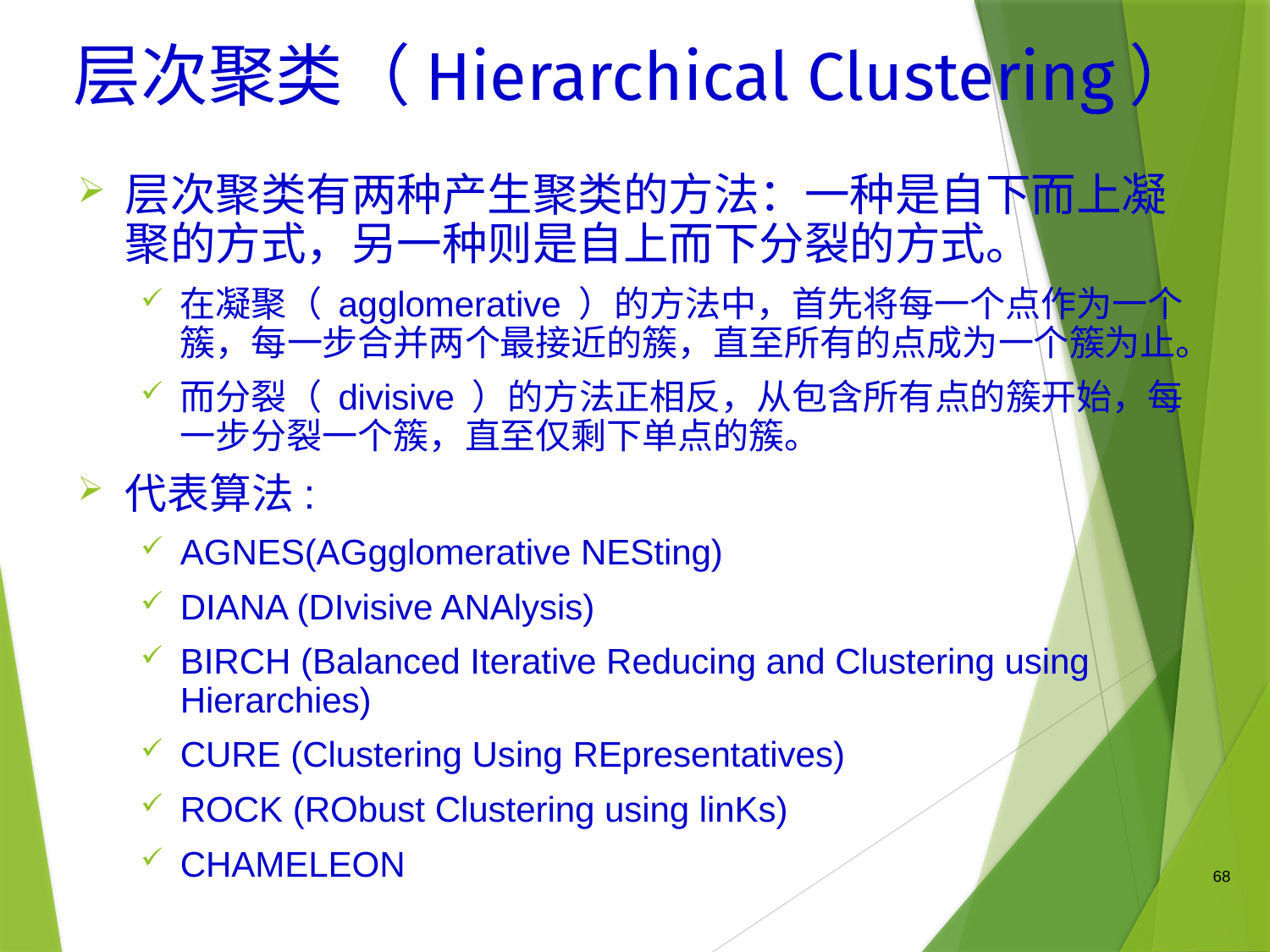

# 层次聚类（Hierarchical Clustering）
层次聚类有两种产生聚类的方法：一种是自下而上凝聚的方式，另一种则是自上而下分裂的方式。
在凝聚（ agglomerative ）的方法中，首先将每一个点作为一个簇，每一步合并两个最接近的簇，直至所有的点成为一个簇为止。
而分裂（ divisive ）的方法正相反，从包含所有点的簇开始，每一步分裂一个簇，直至仅剩下单点的簇。
代表算法:
AGNES(AGgglomerative NESting)
DIANA (DIvisive ANAlysis)
BIRCH (Balanced Iterative Reducing and Clustering using Hierarchies)
CURE (Clustering Using REpresentatives)
ROCK (RObust Clustering using linKs)
CHAMELEON
68